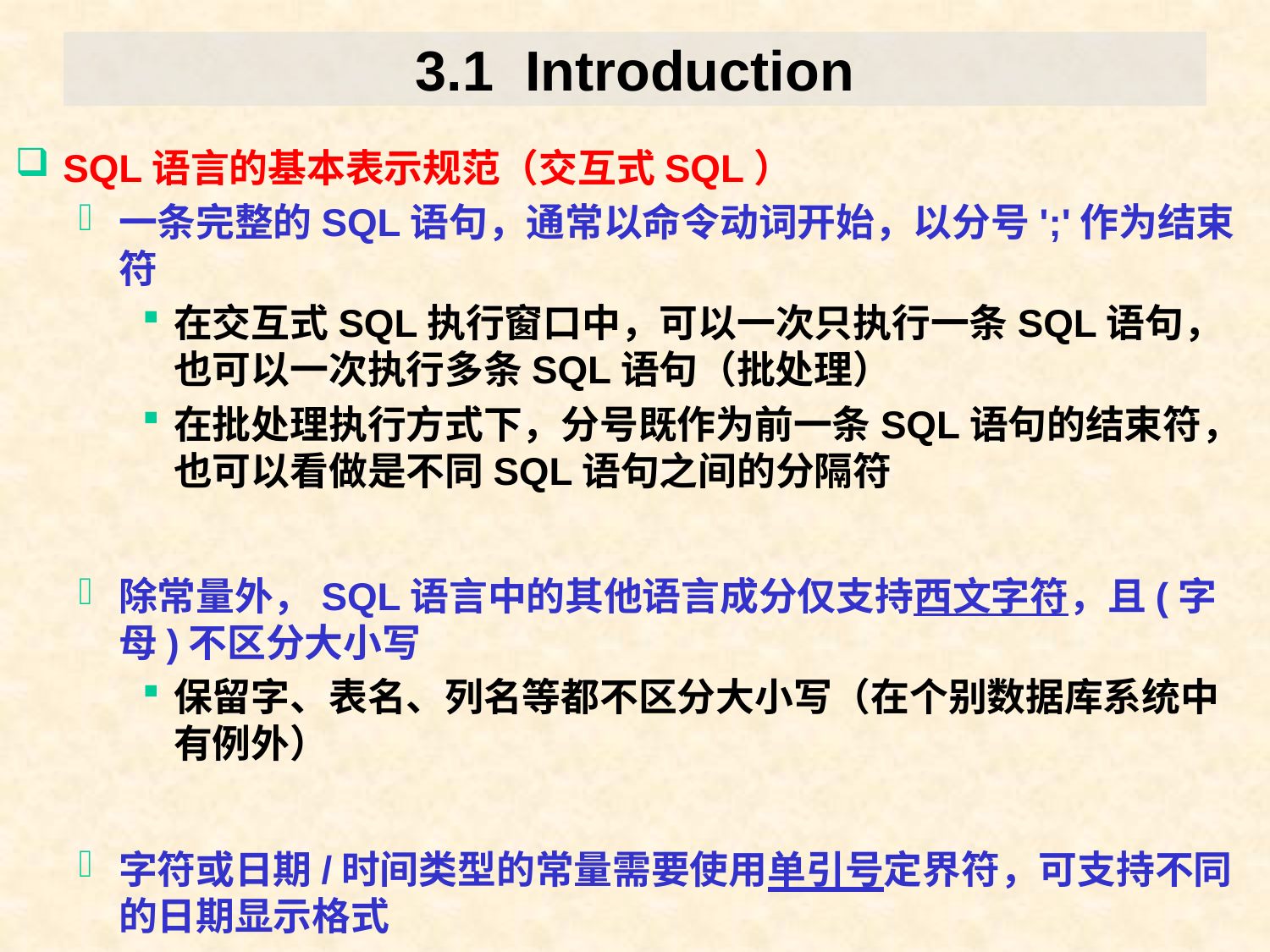

# 3.1  Introduction
SQL语言的基本表示规范（交互式SQL）
一条完整的SQL语句，通常以命令动词开始，以分号';'作为结束符
在交互式SQL执行窗口中，可以一次只执行一条SQL语句，也可以一次执行多条SQL语句（批处理）
在批处理执行方式下，分号既作为前一条SQL语句的结束符，也可以看做是不同SQL语句之间的分隔符

除常量外，SQL语言中的其他语言成分仅支持西文字符，且(字母)不区分大小写
保留字、表名、列名等都不区分大小写（在个别数据库系统中有例外）

字符或日期/时间类型的常量需要使用单引号定界符，可支持不同的日期显示格式
9